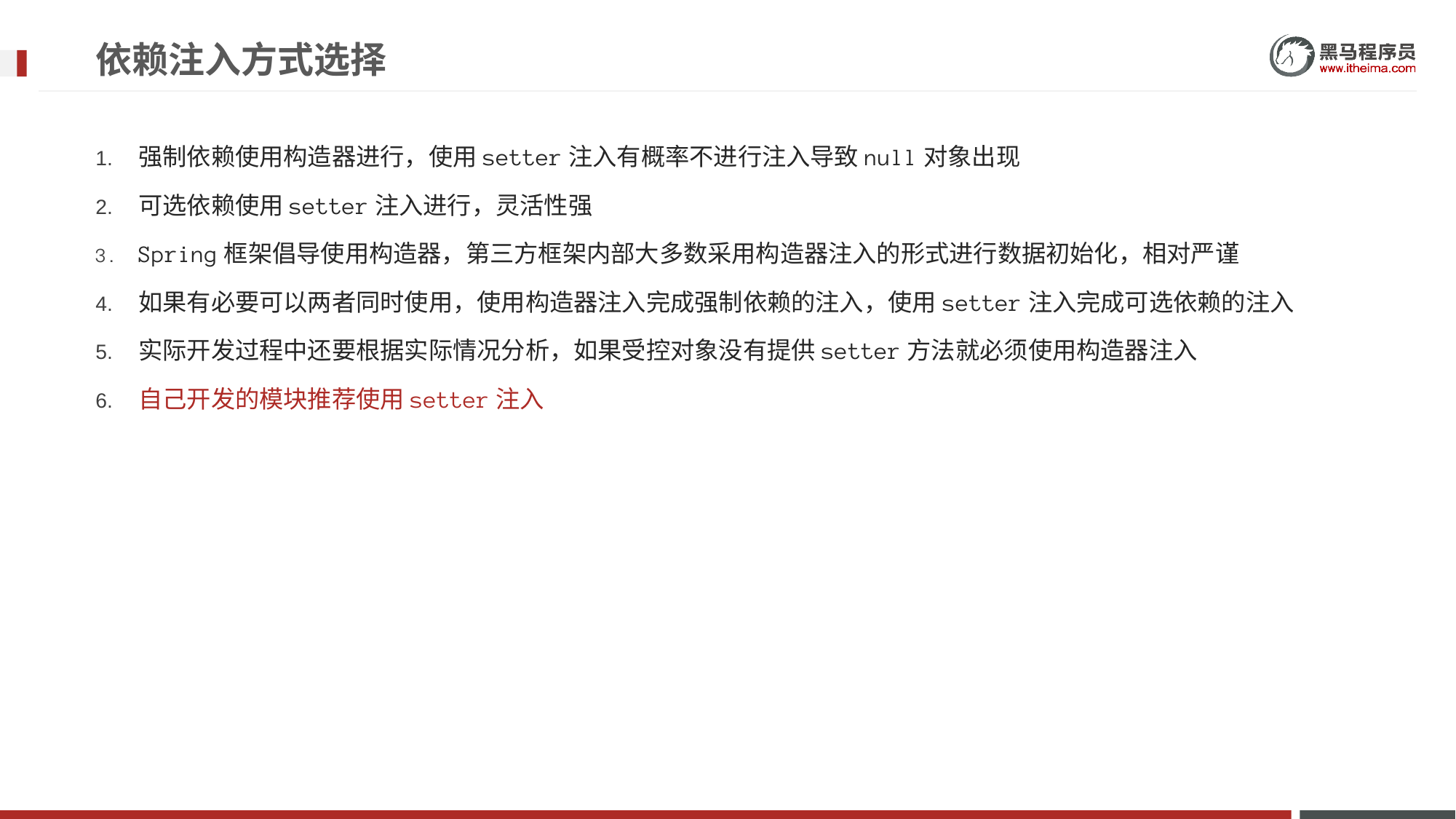

依赖注入方式选择
强制依赖使用构造器进行，使用setter注入有概率不进行注入导致null对象出现
可选依赖使用setter注入进行，灵活性强
Spring框架倡导使用构造器，第三方框架内部大多数采用构造器注入的形式进行数据初始化，相对严谨
如果有必要可以两者同时使用，使用构造器注入完成强制依赖的注入，使用setter注入完成可选依赖的注入
实际开发过程中还要根据实际情况分析，如果受控对象没有提供setter方法就必须使用构造器注入
自己开发的模块推荐使用setter注入